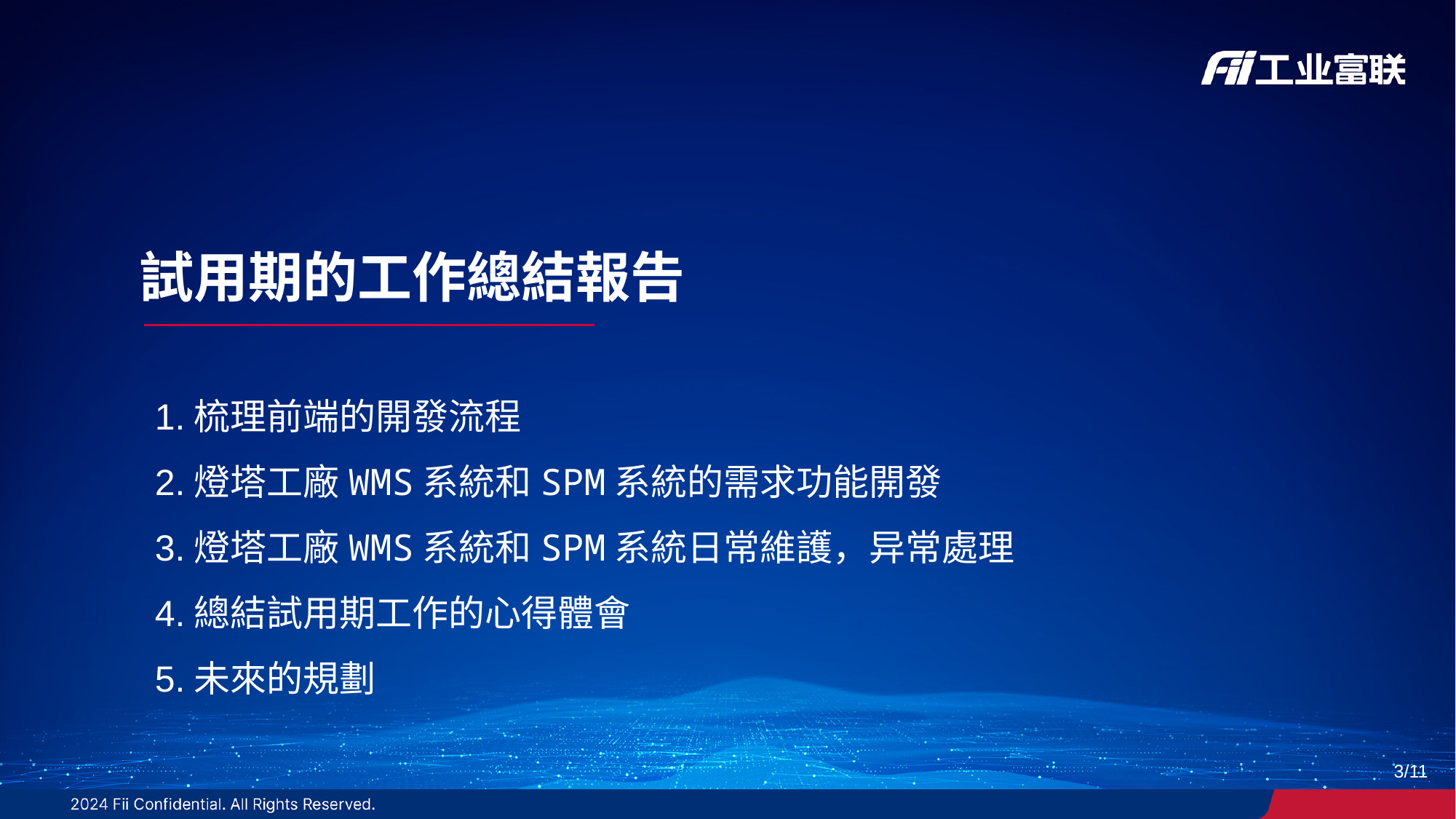

試用期的工作總結報告

1.梳理前端的開發流程
2.燈塔工廠WMS系統和SPM系統的需求功能開發
3.燈塔工廠WMS系統和SPM系統日常維護，异常處理
4.總結試用期工作的心得體會
5.未來的規劃
3/11